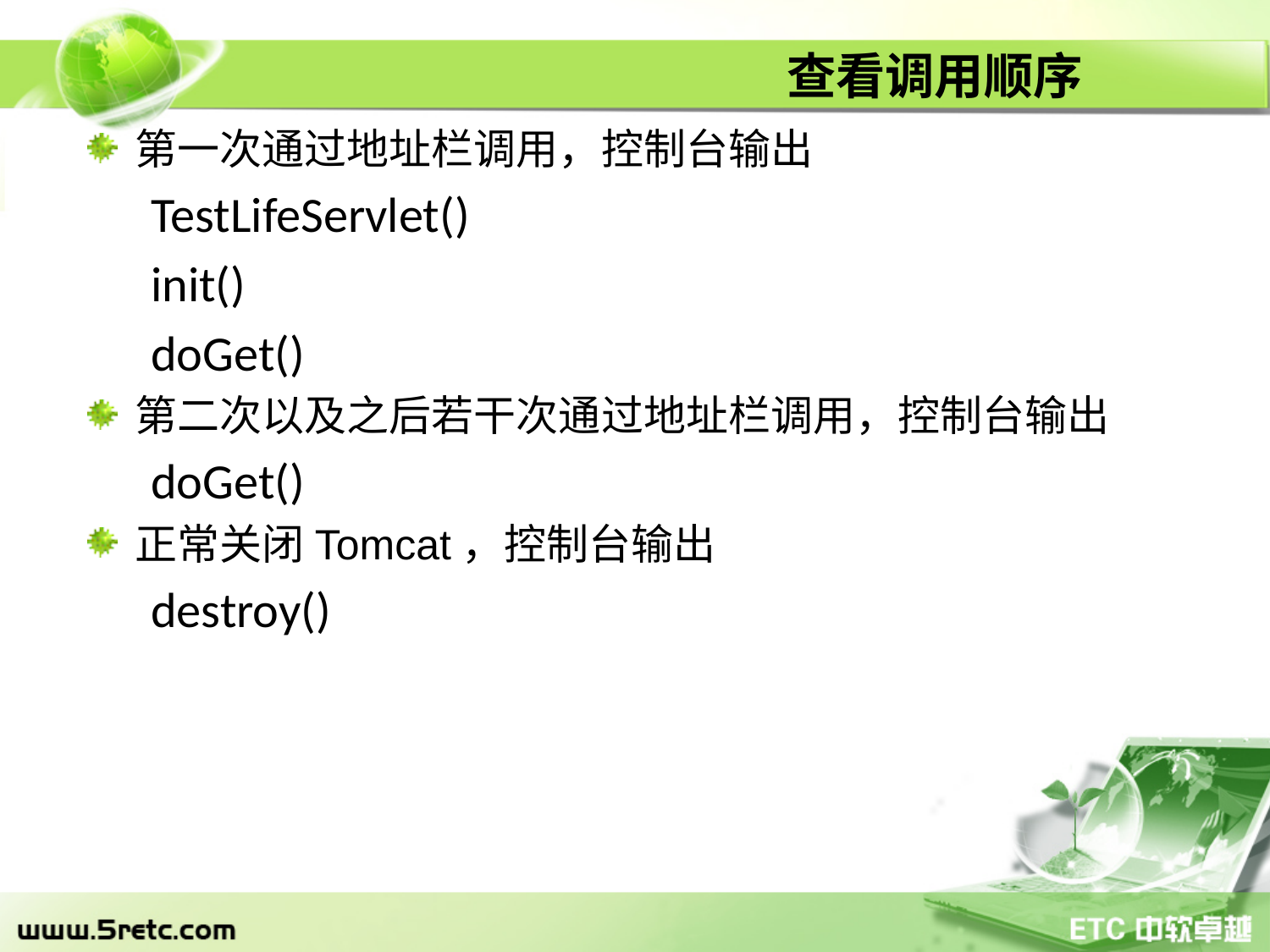

# 查看调用顺序
第一次通过地址栏调用，控制台输出
TestLifeServlet()
init()
doGet()
第二次以及之后若干次通过地址栏调用，控制台输出
doGet()
正常关闭Tomcat，控制台输出
destroy()